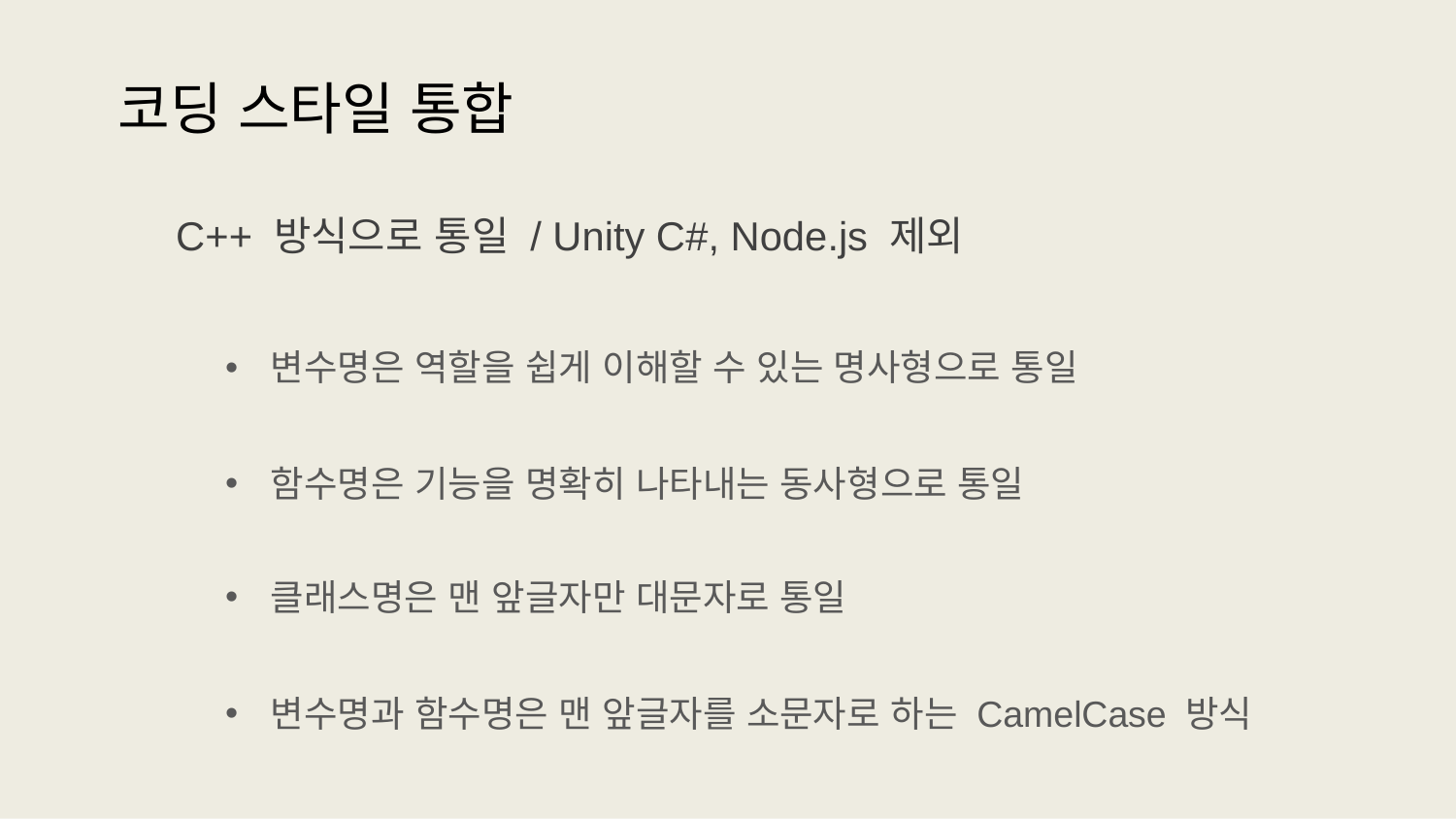

코딩 스타일 통합
C++ 방식으로 통일 / Unity C#, Node.js 제외
변수명은 역할을 쉽게 이해할 수 있는 명사형으로 통일
함수명은 기능을 명확히 나타내는 동사형으로 통일
클래스명은 맨 앞글자만 대문자로 통일
변수명과 함수명은 맨 앞글자를 소문자로 하는 CamelCase 방식